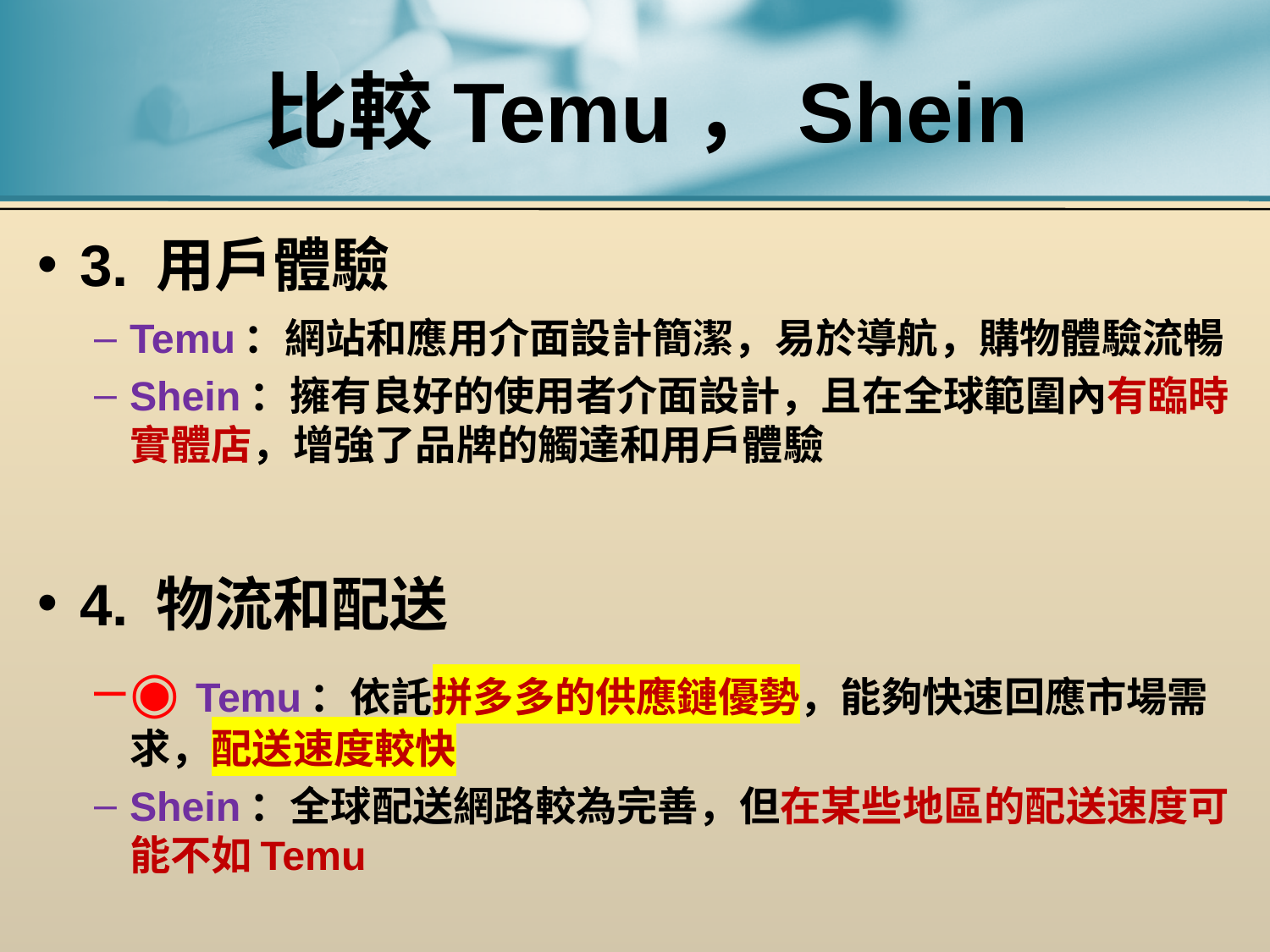

# 比較Temu，Shein
3. 用戶體驗
Temu：網站和應用介面設計簡潔，易於導航，購物體驗流暢
Shein：擁有良好的使用者介面設計，且在全球範圍內有臨時實體店，增強了品牌的觸達和用戶體驗

4. 物流和配送
◉ Temu：依託拼多多的供應鏈優勢，能夠快速回應市場需求，配送速度較快
Shein：全球配送網路較為完善，但在某些地區的配送速度可能不如Temu